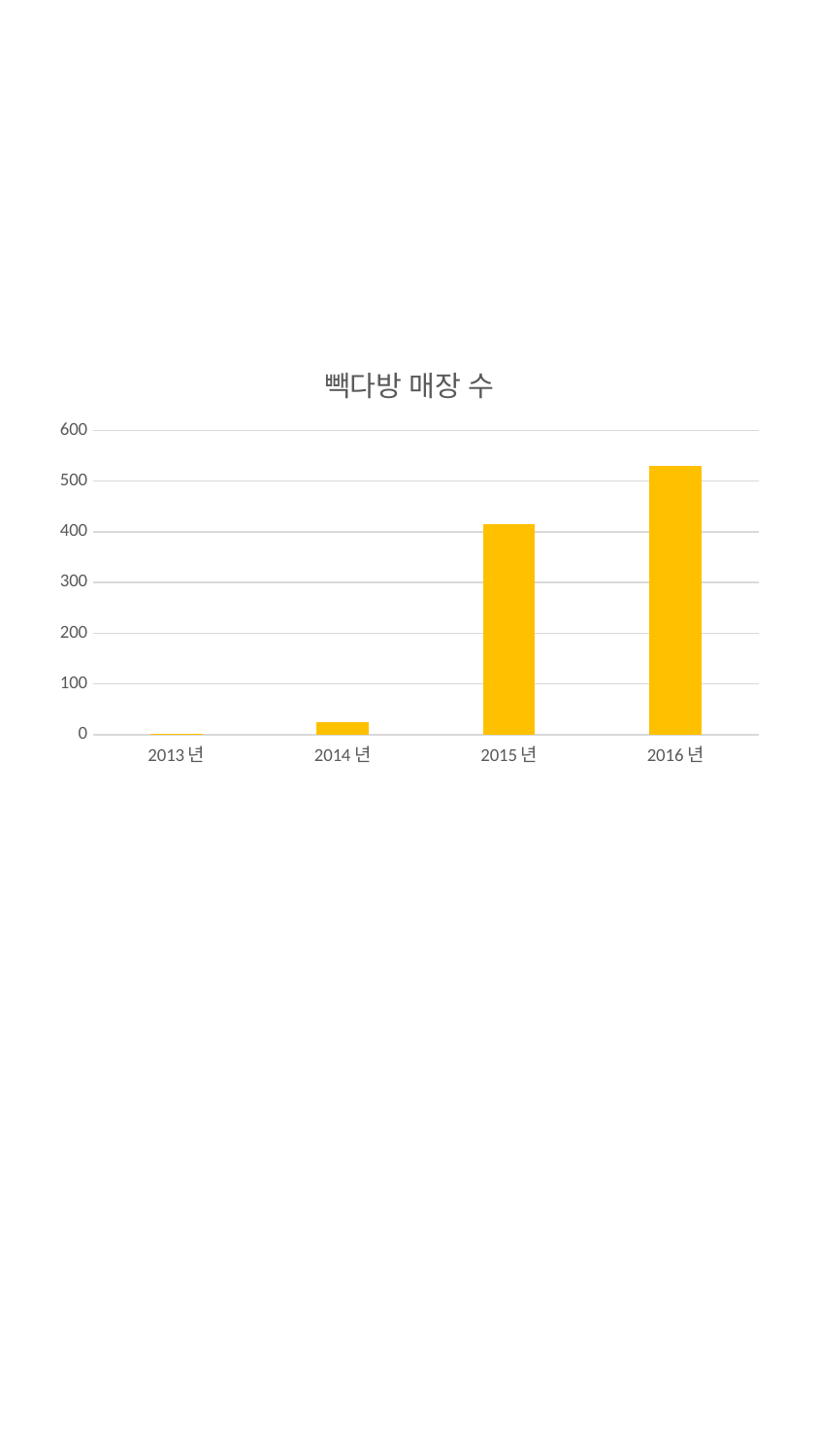

#

### Chart: 빽다방 매장 수

| Category |  |
|---|---|
| 2013년 | 2.0 |
| 2014년 | 25.0 |
| 2015년 | 415.0 |
| 2016년 | 530.0 |